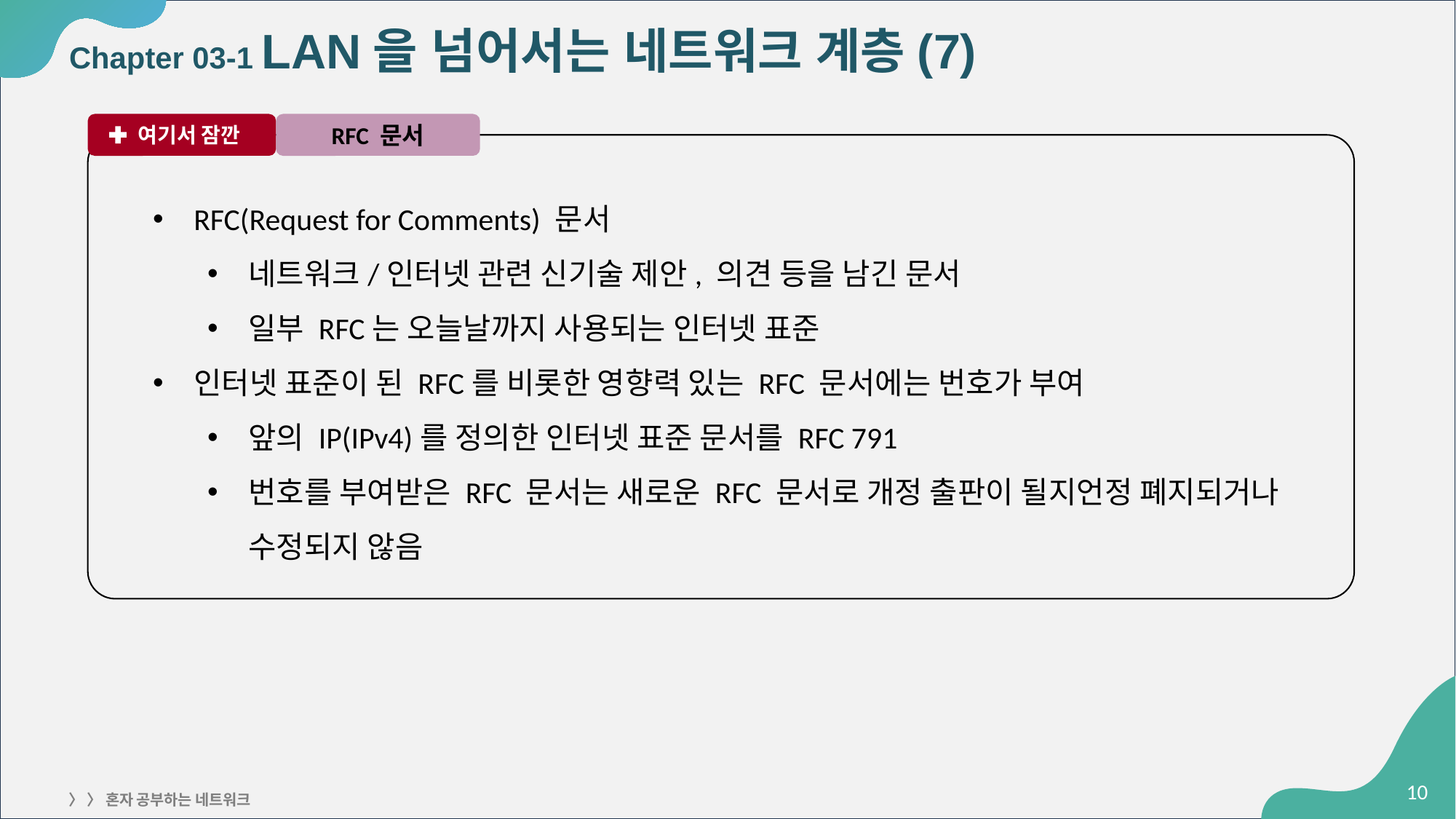

# Chapter 03-1 LAN을 넘어서는 네트워크 계층(7)
     여기서 잠깐
RFC 문서

RFC(Request for Comments) 문서
네트워크/인터넷 관련 신기술 제안, 의견 등을 남긴 문서
일부 RFC는 오늘날까지 사용되는 인터넷 표준
인터넷 표준이 된 RFC를 비롯한 영향력 있는 RFC 문서에는 번호가 부여
앞의 IP(IPv4)를 정의한 인터넷 표준 문서를 RFC 791
번호를 부여받은 RFC 문서는 새로운 RFC 문서로 개정 출판이 될지언정 폐지되거나 수정되지 않음
10
〉 〉 혼자 공부하는 네트워크